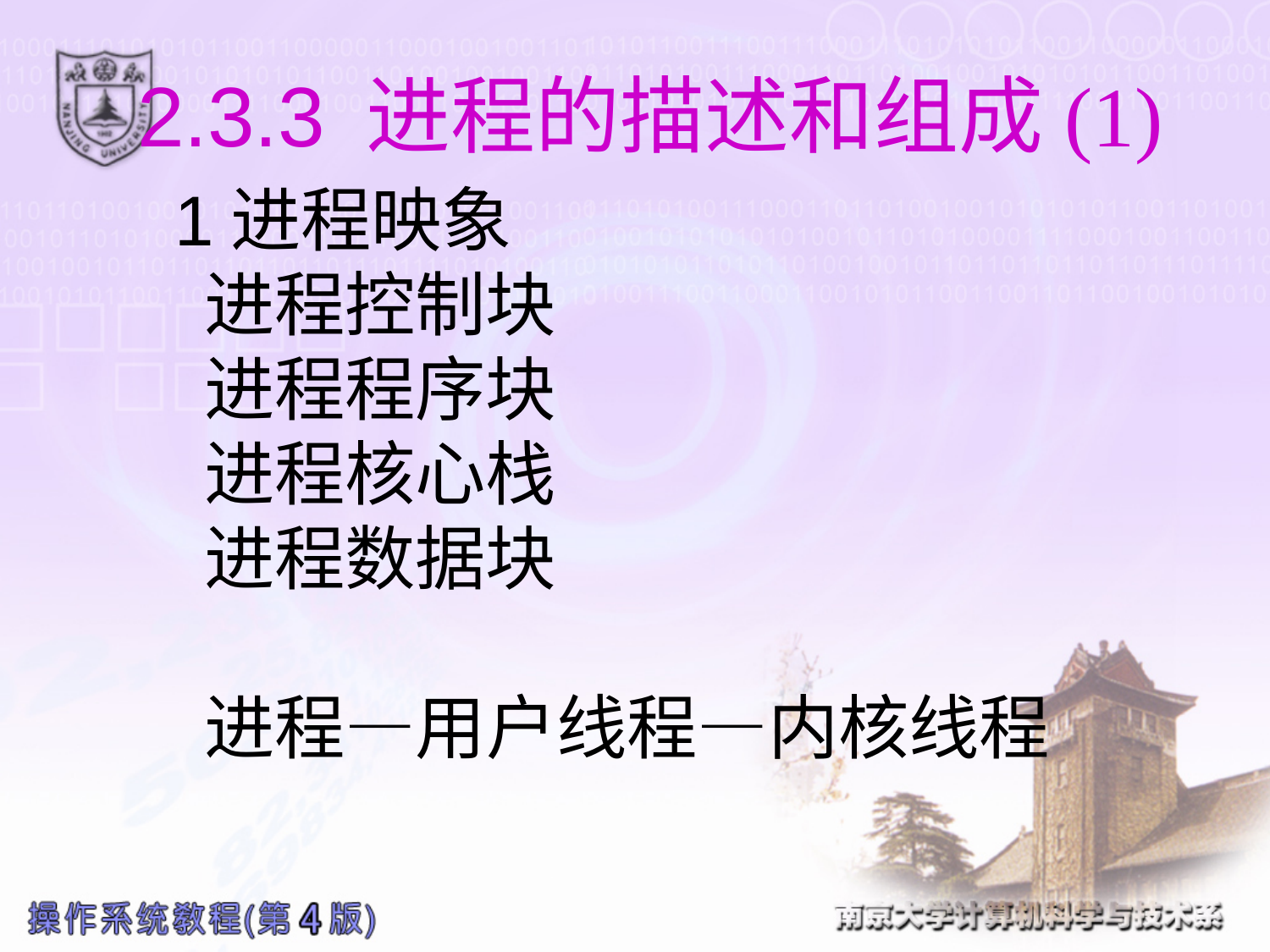

2.3.3 进程的描述和组成(1)
  1进程映象
   进程控制块
   进程程序块
   进程核心栈
   进程数据块

   进程—用户线程—内核线程